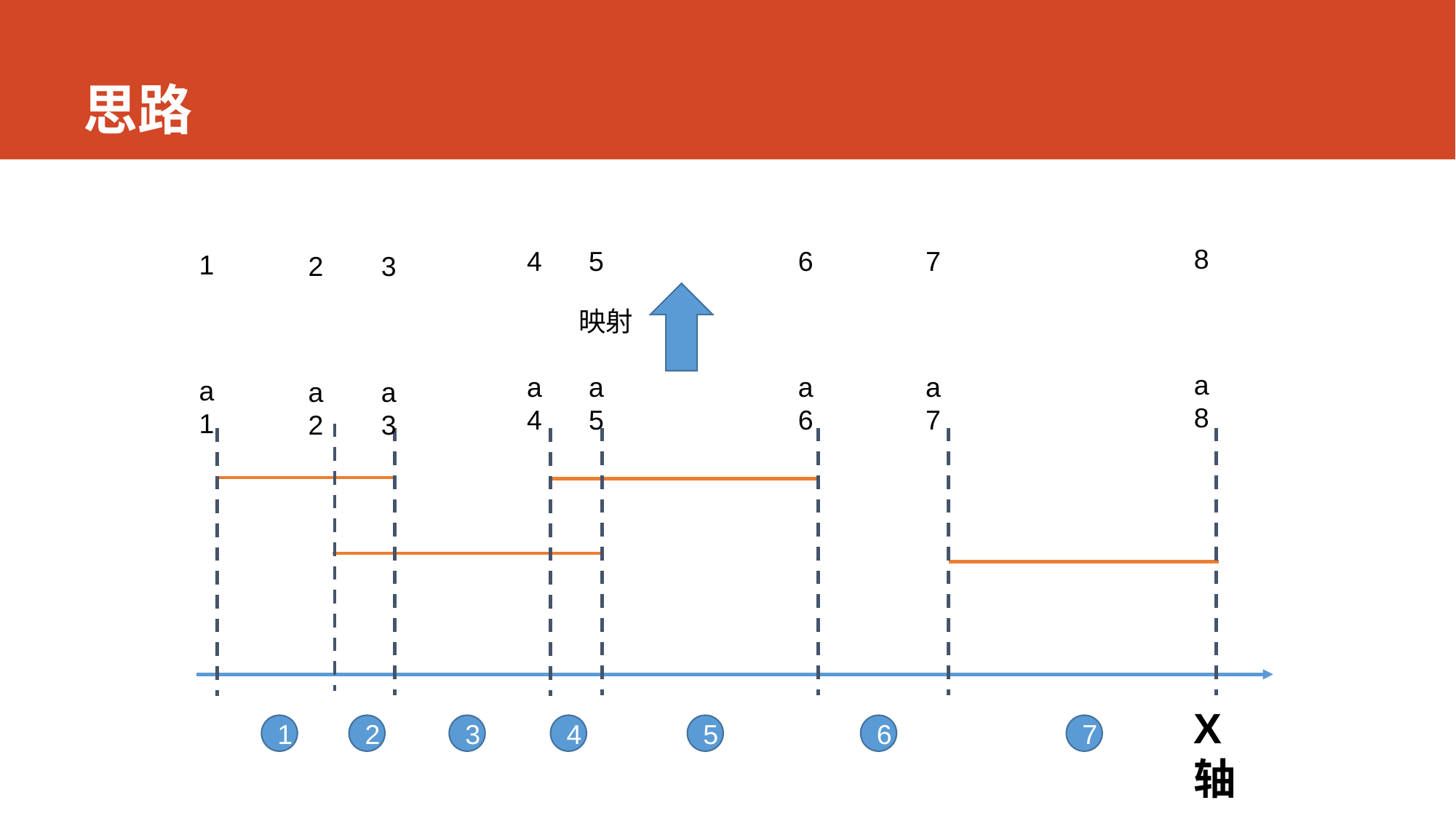

# 思路
8
4
5
6
7
1
2
3

映射
a8
a4
a5
a6
a7
a1
a2
a3
X轴
7
6
1
2
4
5
3